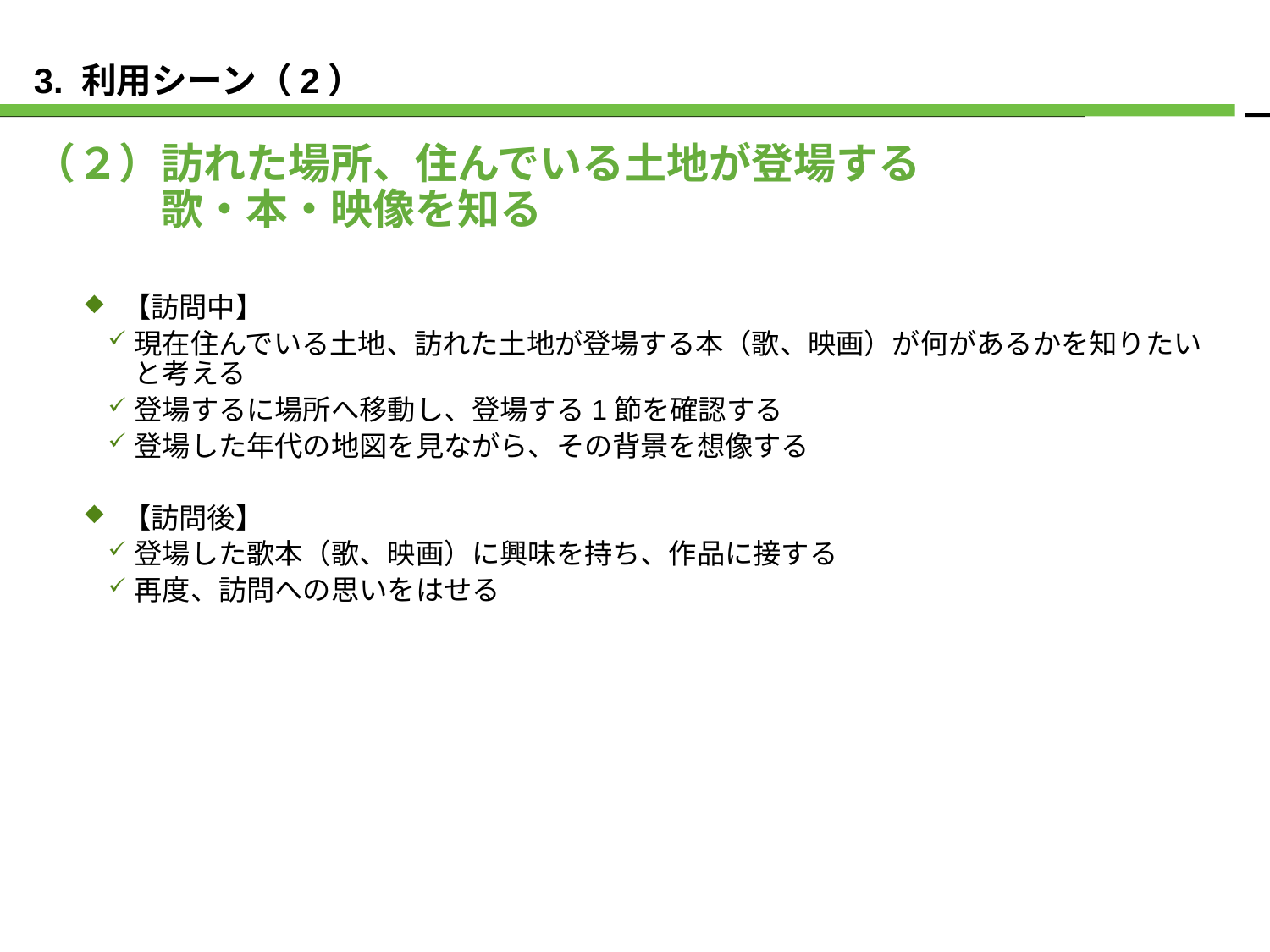

# 3. 利用シーン（2）
（２）訪れた場所、住んでいる土地が登場する
　　　歌・本・映像を知る

【訪問中】
現在住んでいる土地、訪れた土地が登場する本（歌、映画）が何があるかを知りたいと考える
登場するに場所へ移動し、登場する1節を確認する
登場した年代の地図を見ながら、その背景を想像する

【訪問後】
登場した歌本（歌、映画）に興味を持ち、作品に接する
再度、訪問への思いをはせる